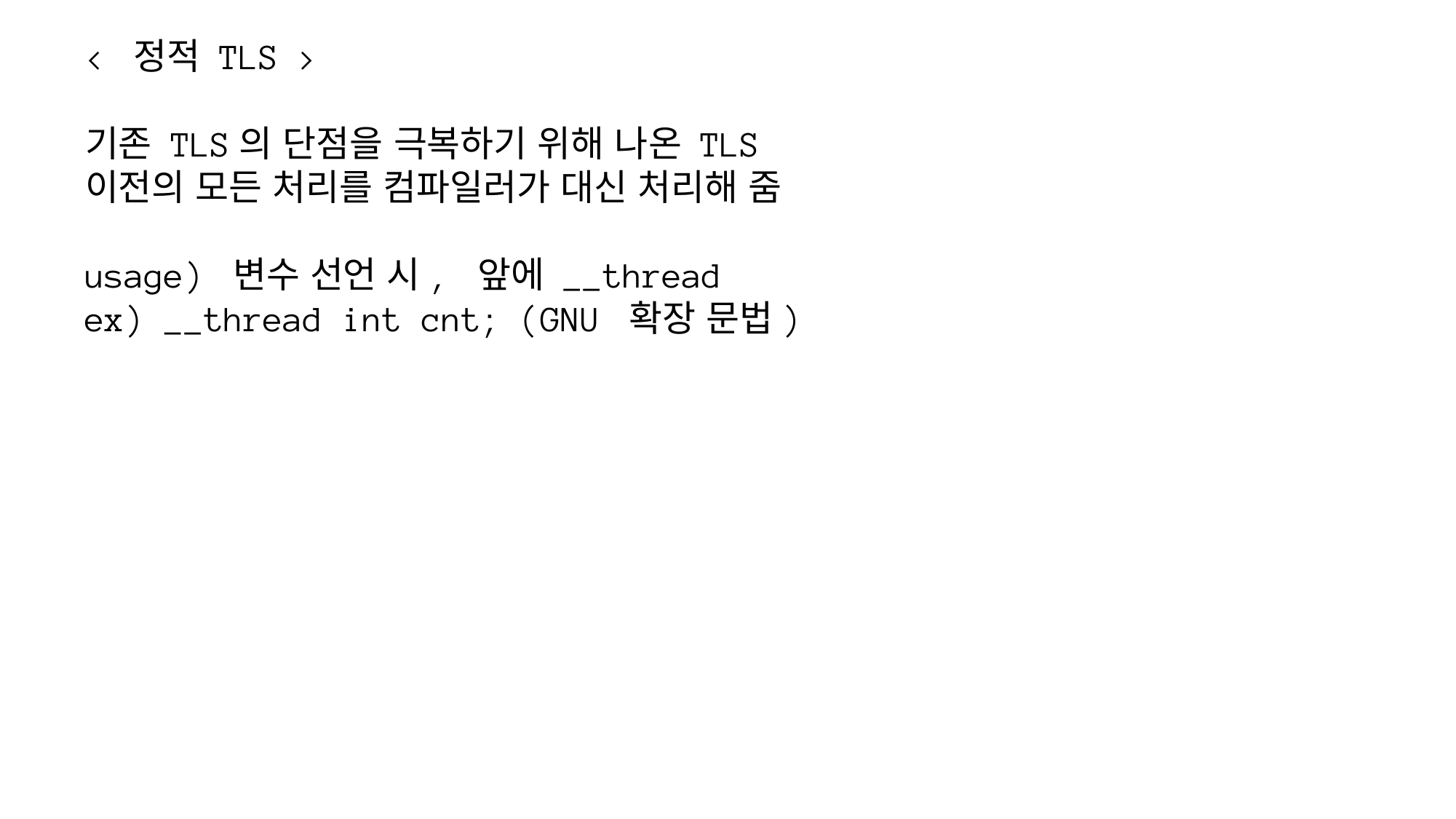

< 정적 TLS >

기존 TLS의 단점을 극복하기 위해 나온 TLS
이전의 모든 처리를 컴파일러가 대신 처리해 줌

usage) 변수 선언 시, 앞에 __thread
ex) __thread int cnt; (GNU 확장 문법)